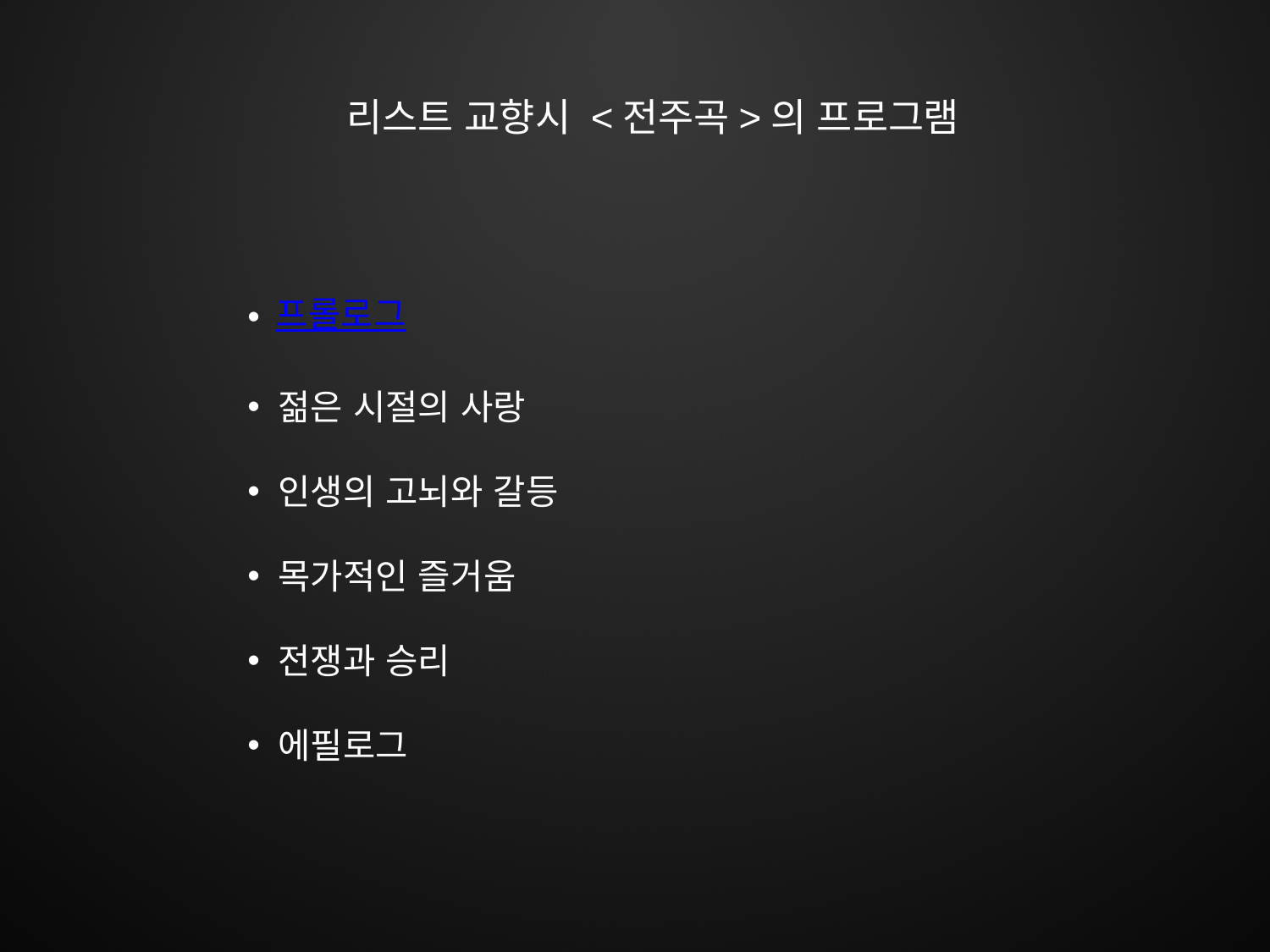

리스트 교향시 <전주곡>의 프로그램

 프롤로그
 젊은 시절의 사랑
 인생의 고뇌와 갈등
 목가적인 즐거움
 전쟁과 승리
 에필로그